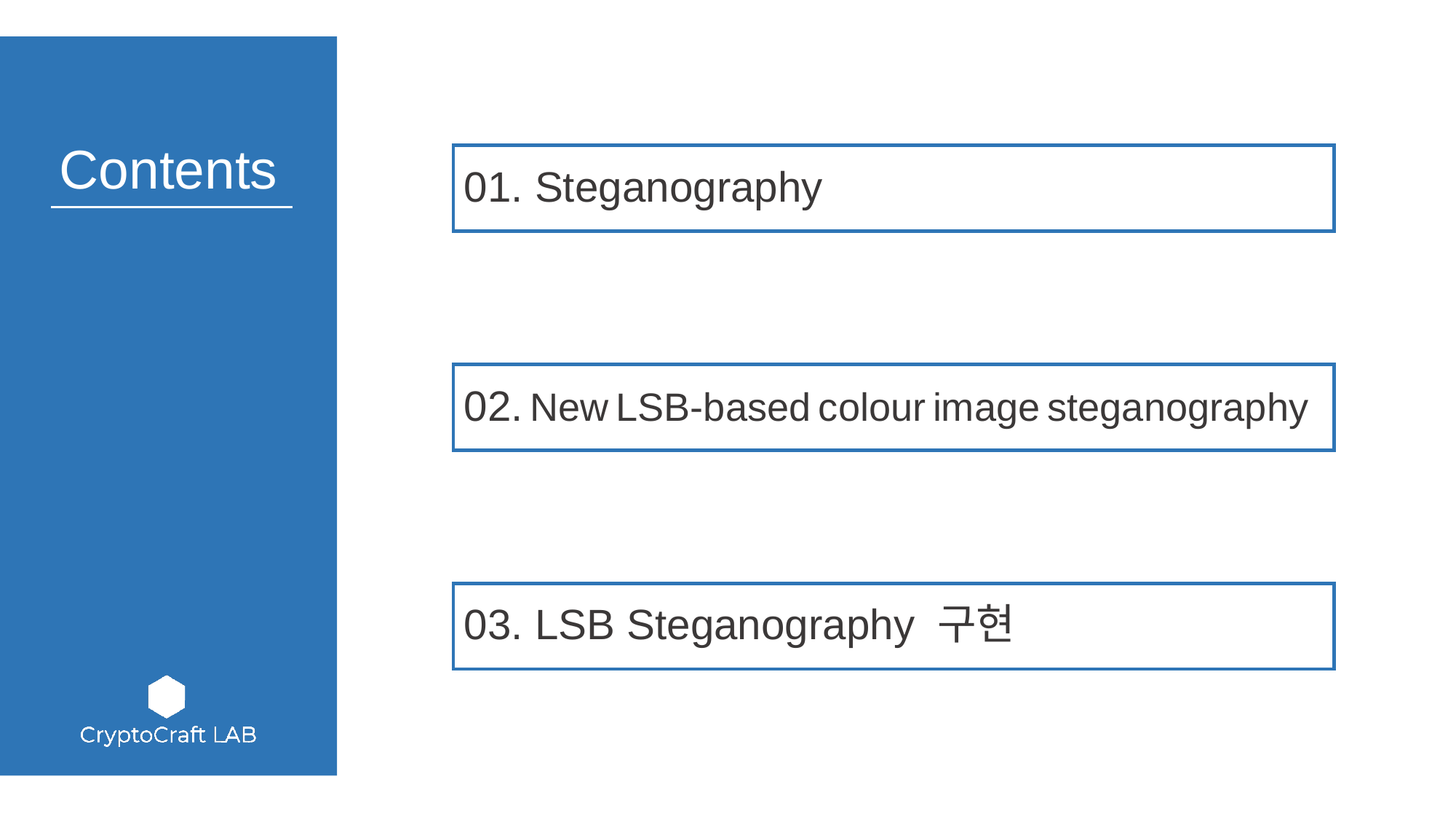

01. Steganography

02. New LSB-based colour image steganography

03. LSB Steganography 구현